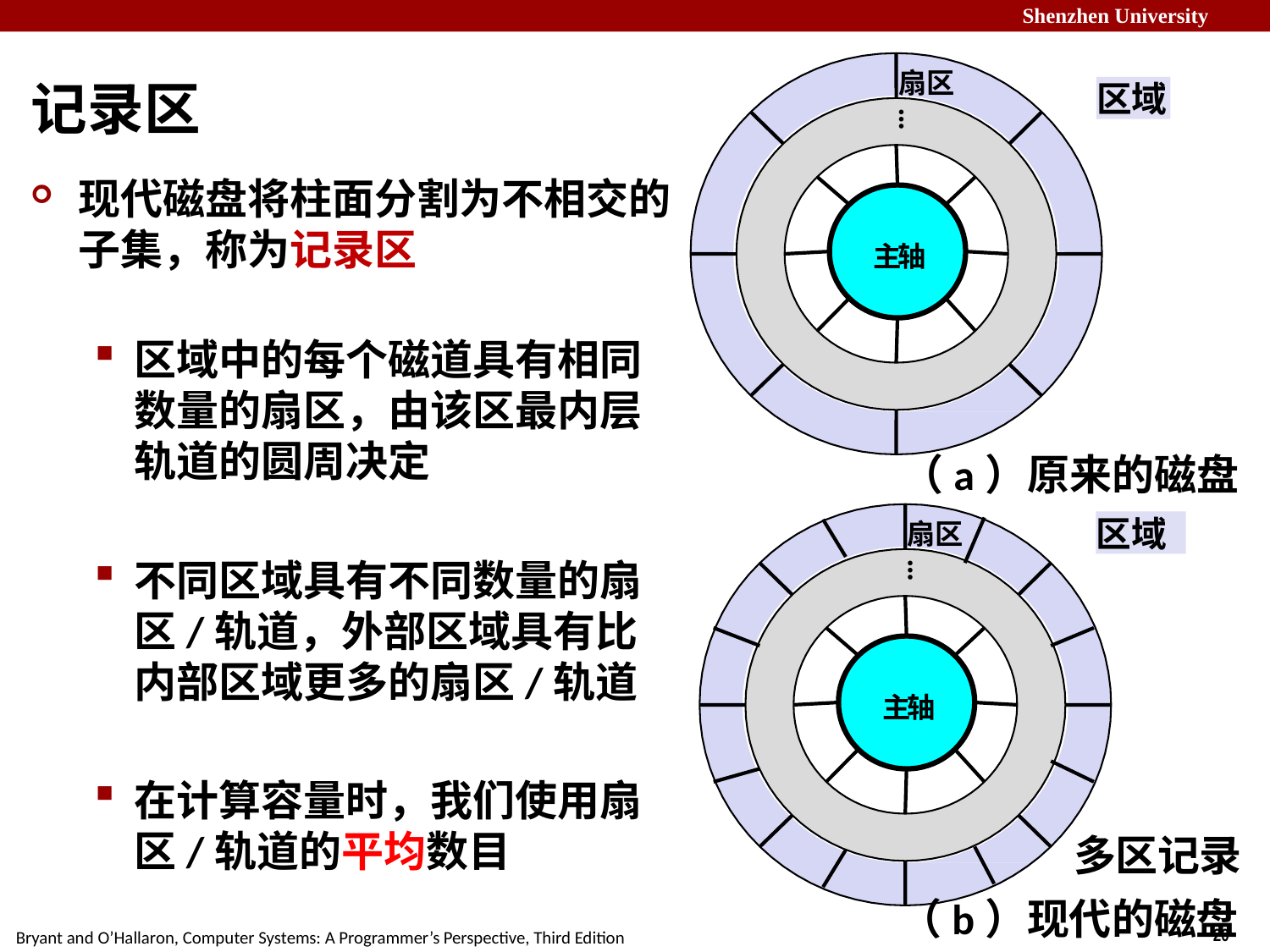

# 记录区

扇区
区域

…

现代磁盘将柱面分割为不相交的子集，称为记录区

区域中的每个磁道具有相同数量的扇区，由该区最内层轨道的圆周决定

不同区域具有不同数量的扇区/轨道，外部区域具有比内部区域更多的扇区/轨道

在计算容量时，我们使用扇区/轨道的平均数目

主轴

（a）原来的磁盘

区域
扇区

…

主轴

多区记录

（b）现代的磁盘